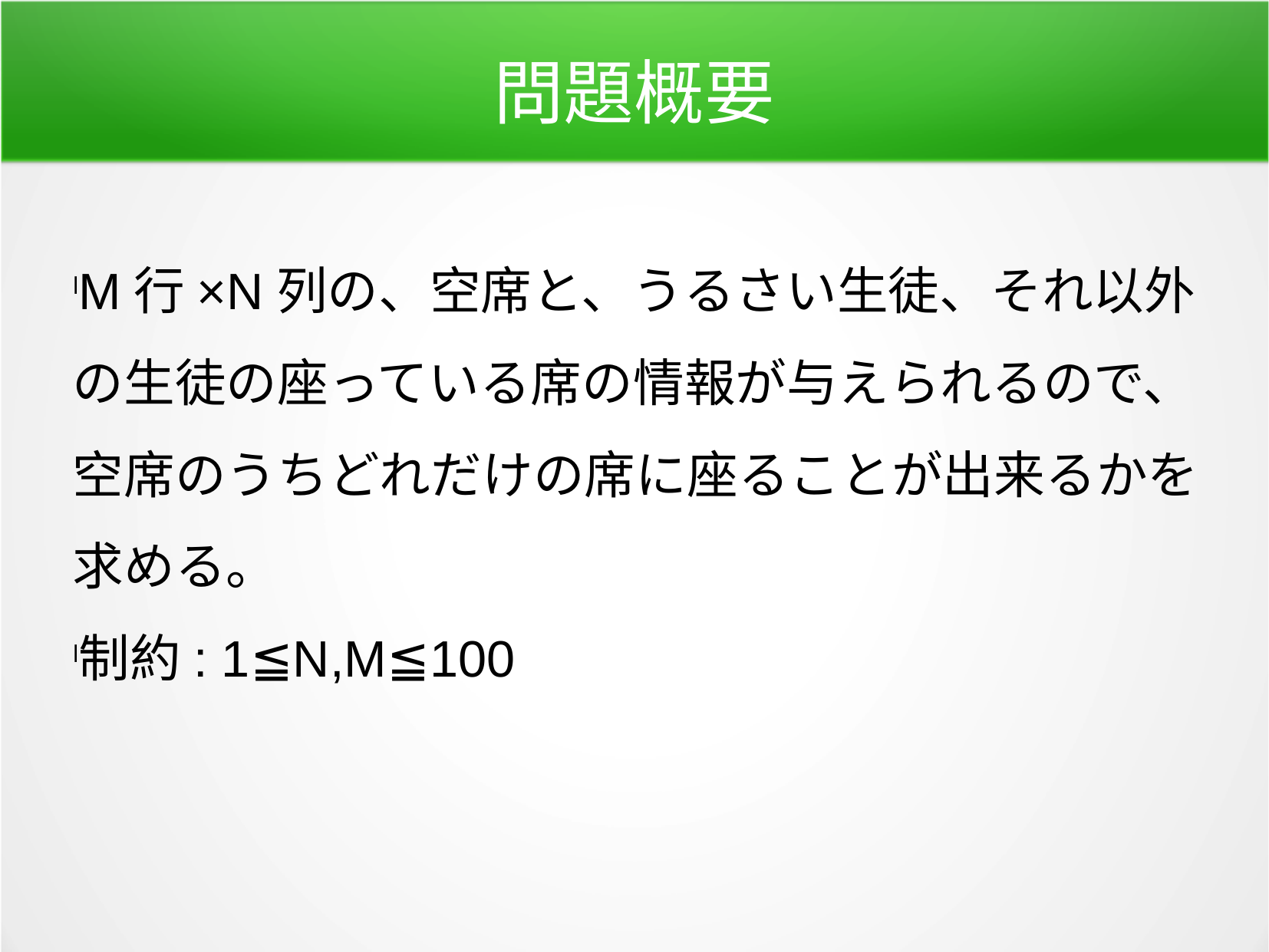

問題概要
M行×N列の、空席と、うるさい生徒、それ以外の生徒の座っている席の情報が与えられるので、空席のうちどれだけの席に座ることが出来るかを求める。
制約: 1≦N,M≦100